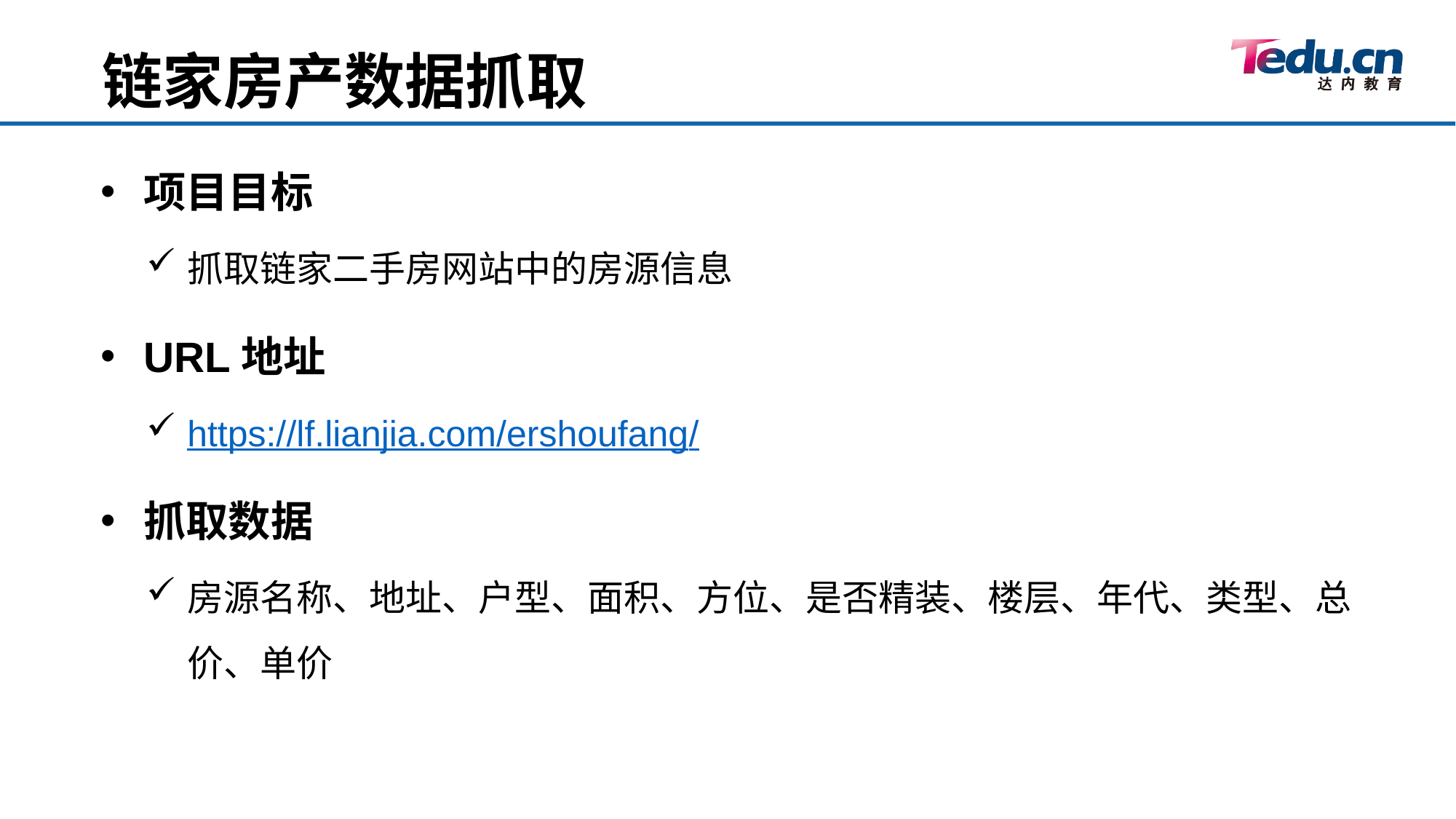

链家房产数据抓取
项目目标
抓取链家二手房网站中的房源信息
URL地址
https://lf.lianjia.com/ershoufang/
抓取数据
房源名称、地址、户型、面积、方位、是否精装、楼层、年代、类型、总价、单价